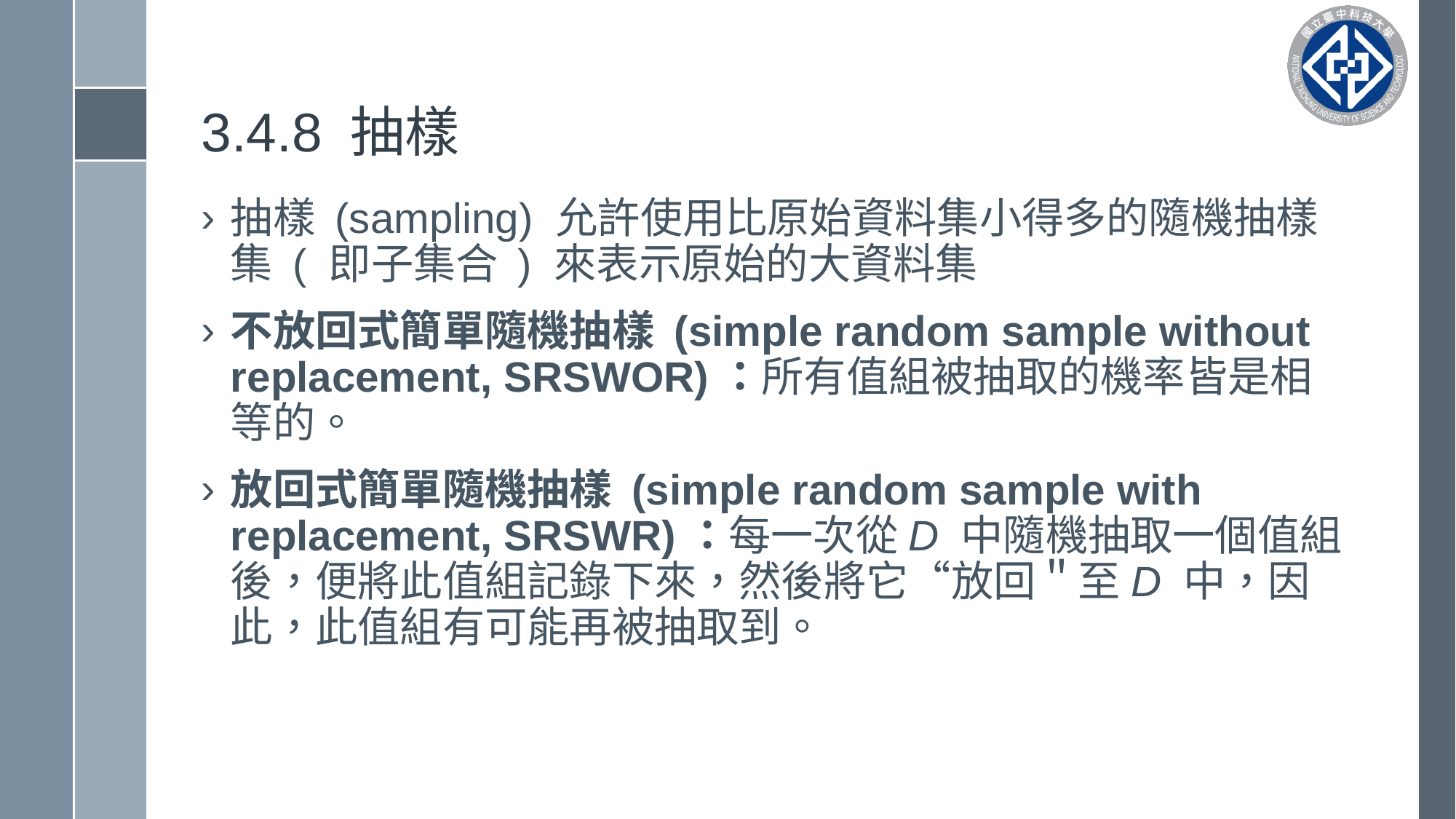

# 3.4.8 抽樣
抽樣 (sampling) 允許使用比原始資料集小得多的隨機抽樣集 ( 即子集合 ) 來表示原始的大資料集
不放回式簡單隨機抽樣 (simple random sample without replacement, SRSWOR)：所有值組被抽取的機率皆是相等的。
放回式簡單隨機抽樣 (simple random sample with replacement, SRSWR)：每一次從D 中隨機抽取一個值組後，便將此值組記錄下來，然後將它“放回＂至D 中，因此，此值組有可能再被抽取到。